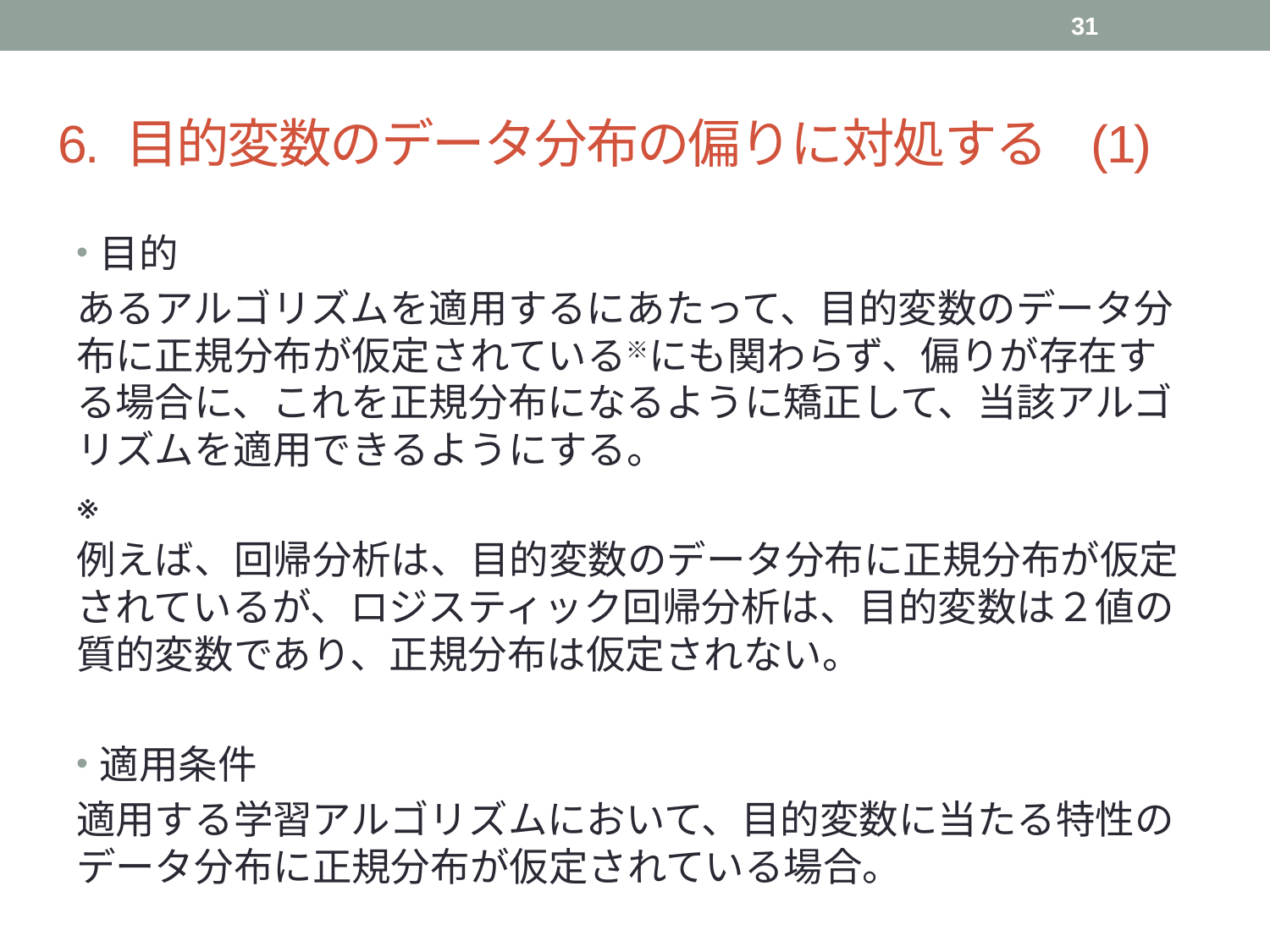

31
# 6. 目的変数のデータ分布の偏りに対処する   (1)
目的
あるアルゴリズムを適用するにあたって、目的変数のデータ分布に正規分布が仮定されている※にも関わらず、偏りが存在する場合に、これを正規分布になるように矯正して、当該アルゴリズムを適用できるようにする。
※
例えば、回帰分析は、目的変数のデータ分布に正規分布が仮定されているが、ロジスティック回帰分析は、目的変数は２値の質的変数であり、正規分布は仮定されない。

適用条件
適用する学習アルゴリズムにおいて、目的変数に当たる特性のデータ分布に正規分布が仮定されている場合。